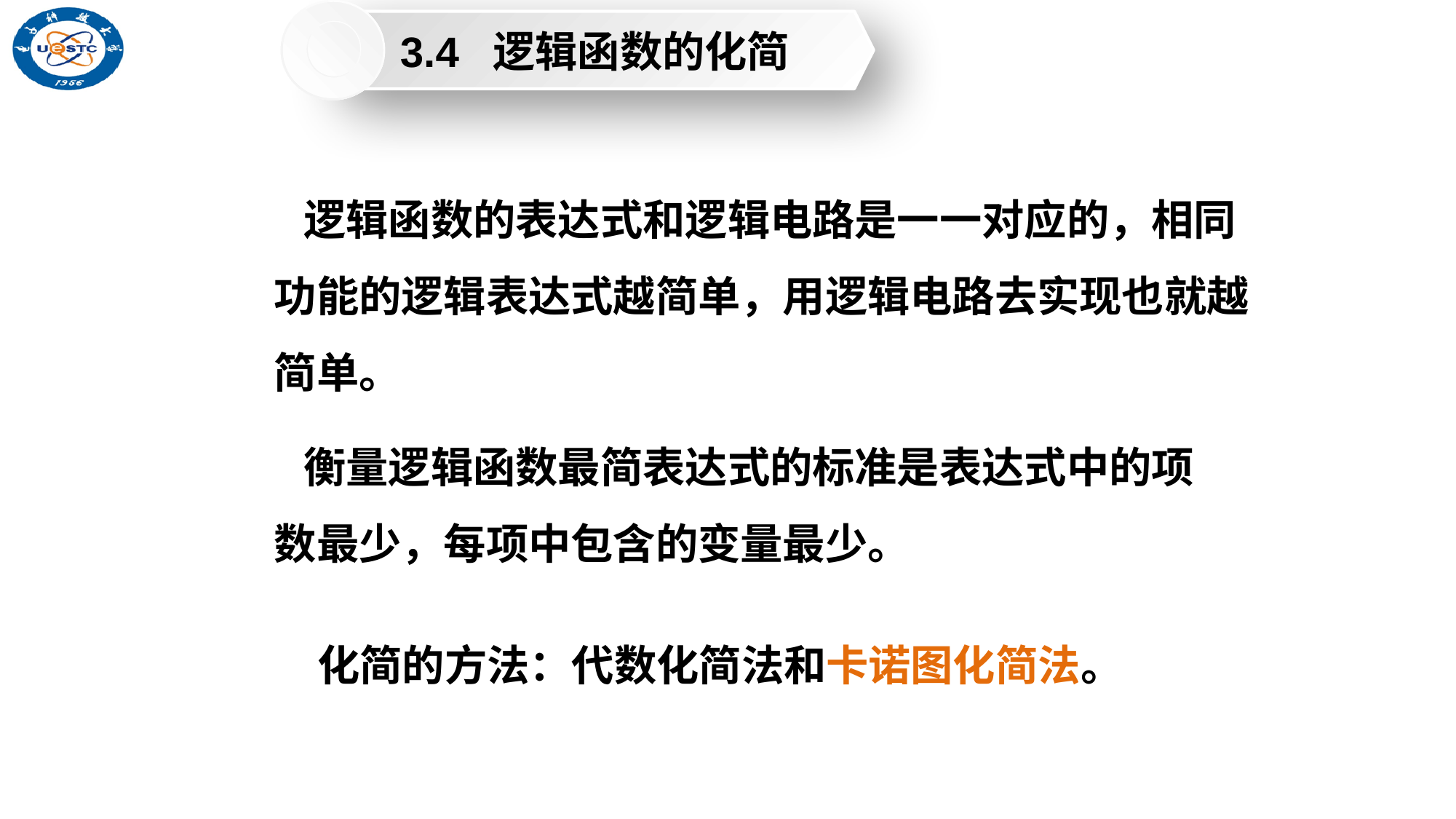

3.4  逻辑函数的化简

  逻辑函数的表达式和逻辑电路是一一对应的，相同功能的逻辑表达式越简单，用逻辑电路去实现也就越简单。
  衡量逻辑函数最简表达式的标准是表达式中的项数最少，每项中包含的变量最少。
化简的方法：代数化简法和卡诺图化简法。